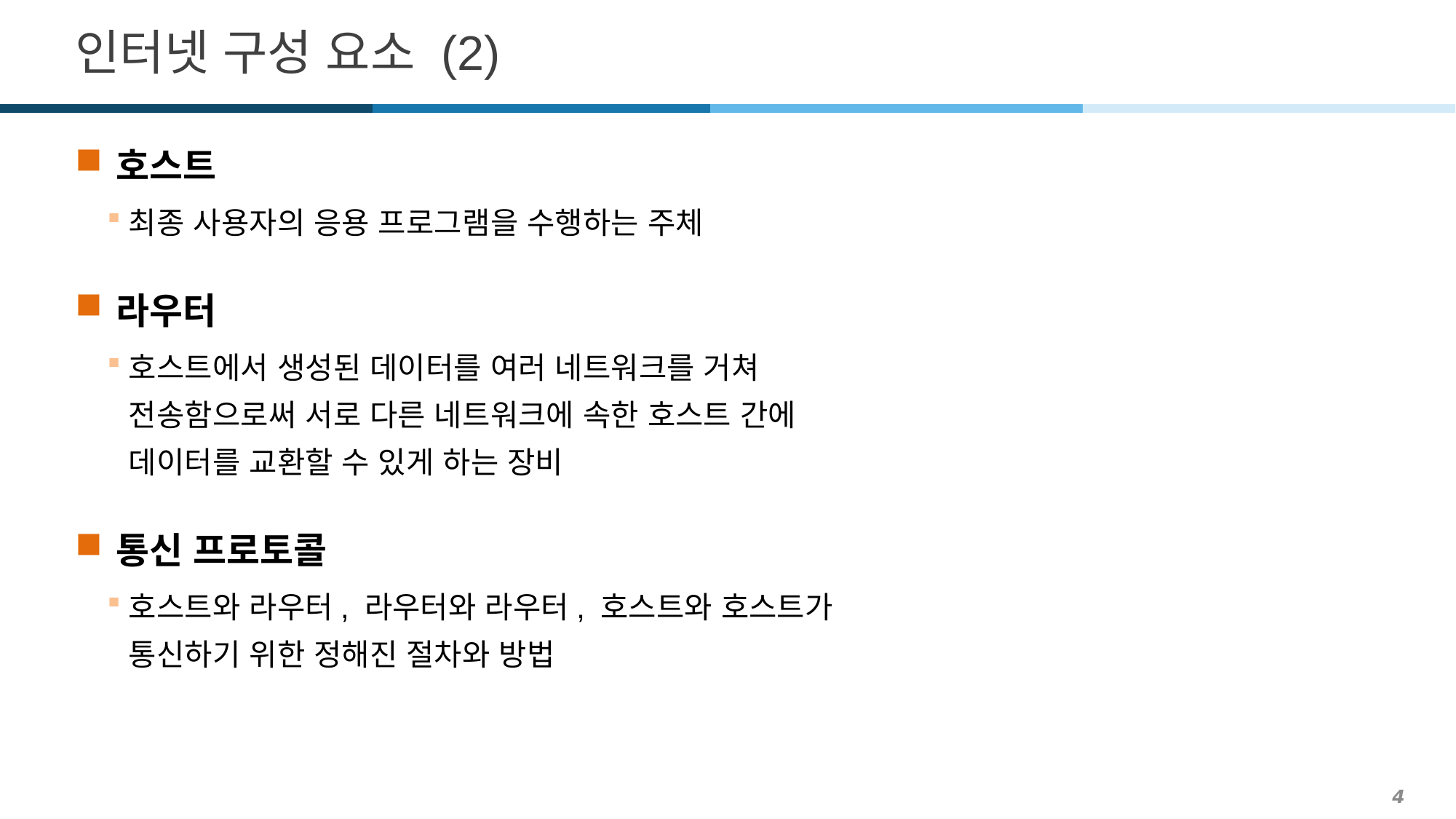

# 인터넷 구성 요소 (2)
호스트
최종 사용자의 응용 프로그램을 수행하는 주체

라우터
호스트에서 생성된 데이터를 여러 네트워크를 거쳐
전송함으로써 서로 다른 네트워크에 속한 호스트 간에
데이터를 교환할 수 있게 하는 장비

통신 프로토콜
호스트와 라우터, 라우터와 라우터, 호스트와 호스트가
통신하기 위한 정해진 절차와 방법